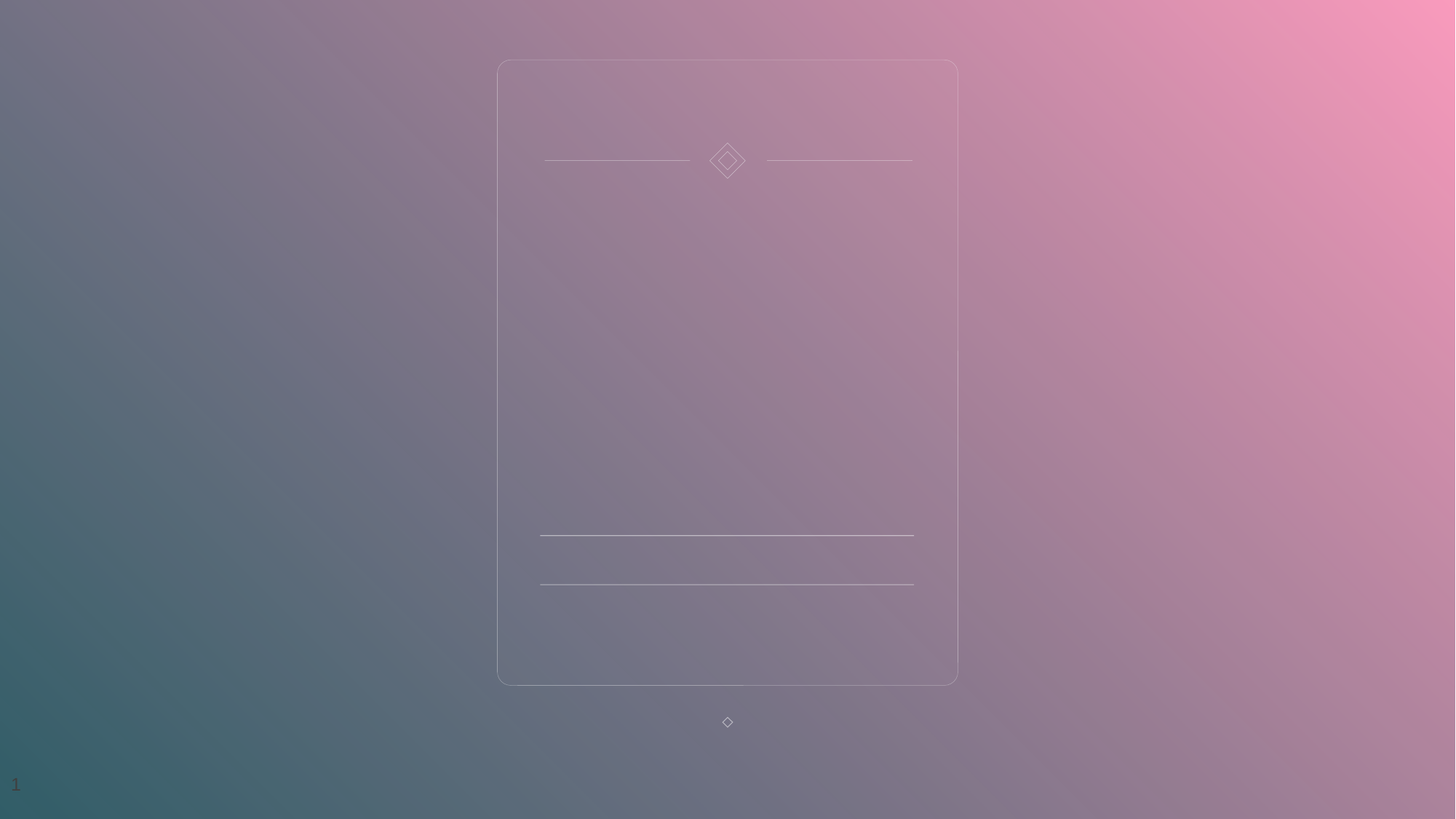

# 종합설계 프로젝트 계획서
1294033 이준범
 1394016 김우재
1594024 유보람

1